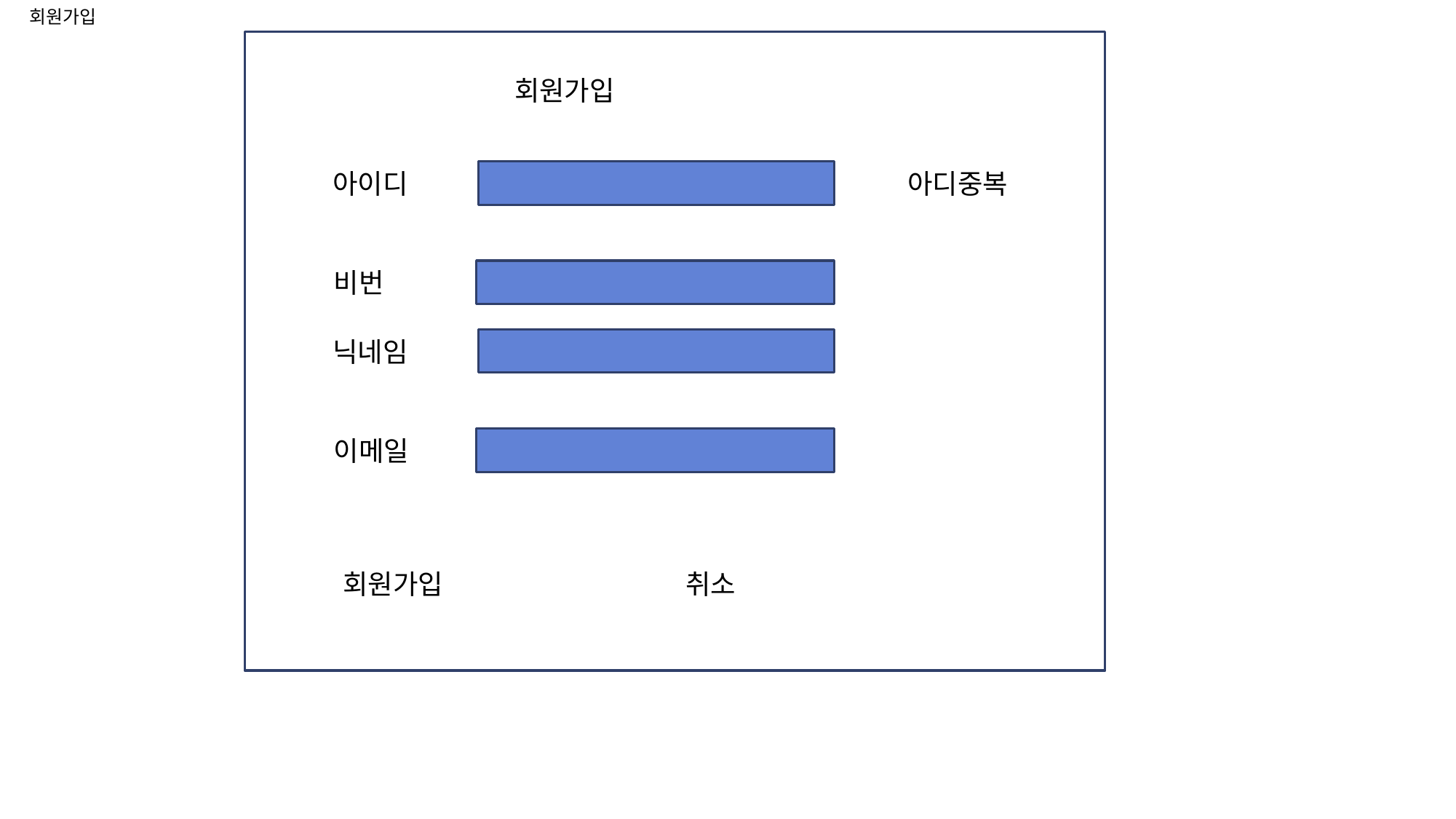

회원가입

회원가입
아이디

아디중복
비번

닉네임

이메일

회원가입
취소